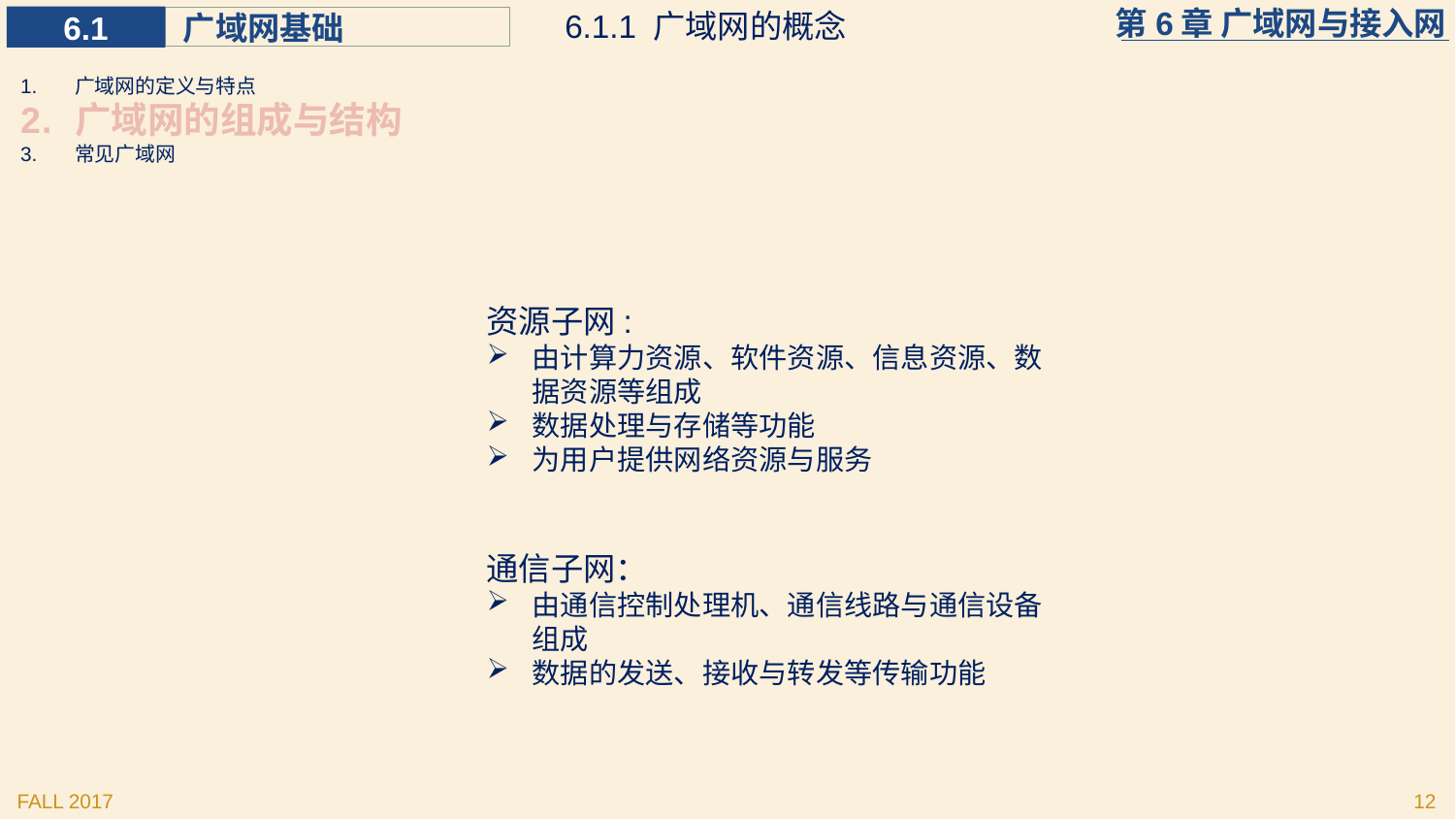

6.1.1 广域网的概念
广域网的定义与特点
广域网的组成与结构
常见广域网
资源子网:
由计算力资源、软件资源、信息资源、数据资源等组成
数据处理与存储等功能
为用户提供网络资源与服务

通信子网：
由通信控制处理机、通信线路与通信设备组成
数据的发送、接收与转发等传输功能